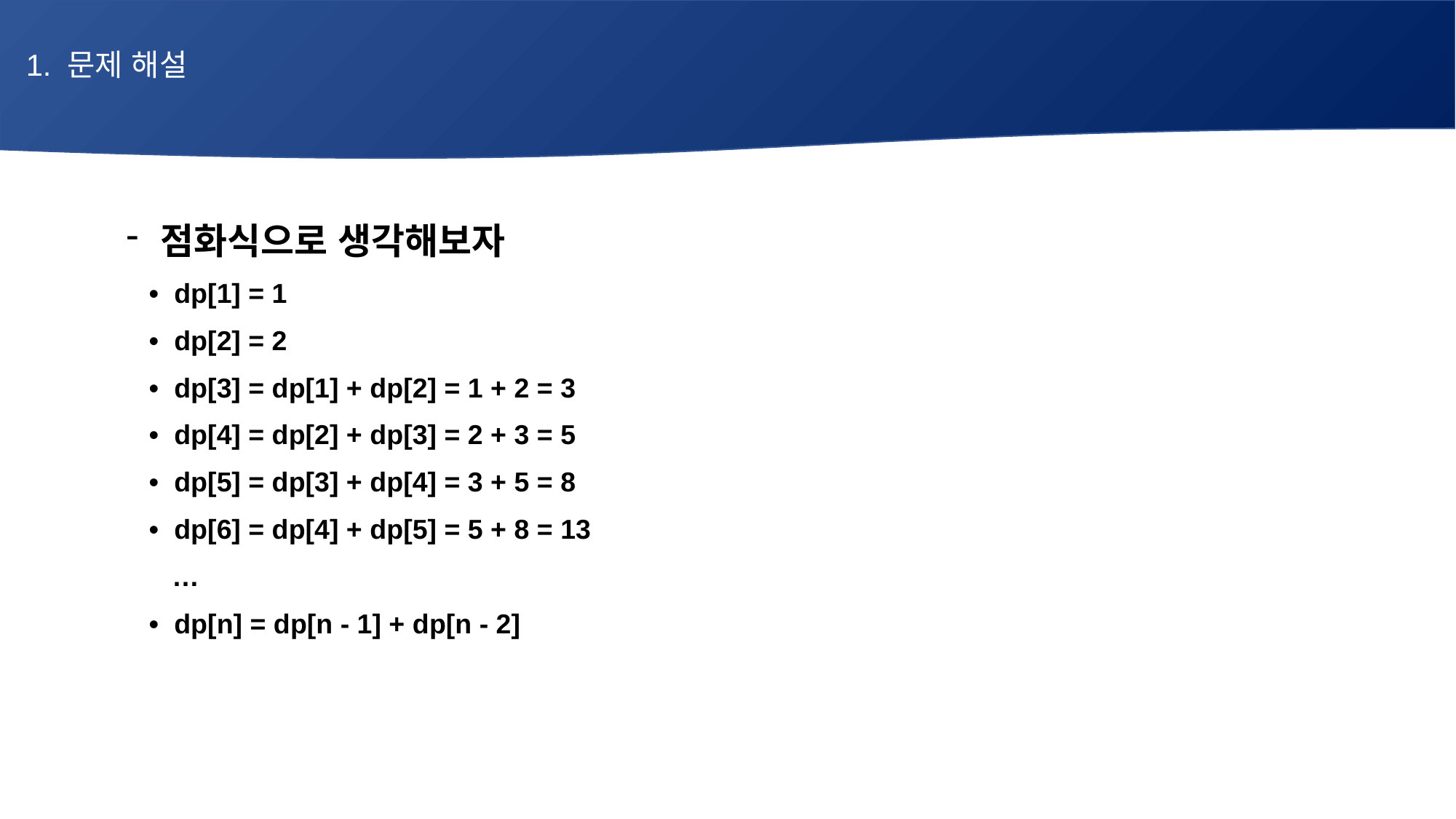

1. 문제 해설
# 매주 1 과제 LV2
점화식으로 생각해보자
   •  dp[1] = 1
   •  dp[2] = 2
   •  dp[3] = dp[1] + dp[2] = 1 + 2 = 3
   •  dp[4] = dp[2] + dp[3] = 2 + 3 = 5
   •  dp[5] = dp[3] + dp[4] = 3 + 5 = 8
   •  dp[6] = dp[4] + dp[5] = 5 + 8 = 13
      …
   •  dp[n] = dp[n - 1] + dp[n - 2]